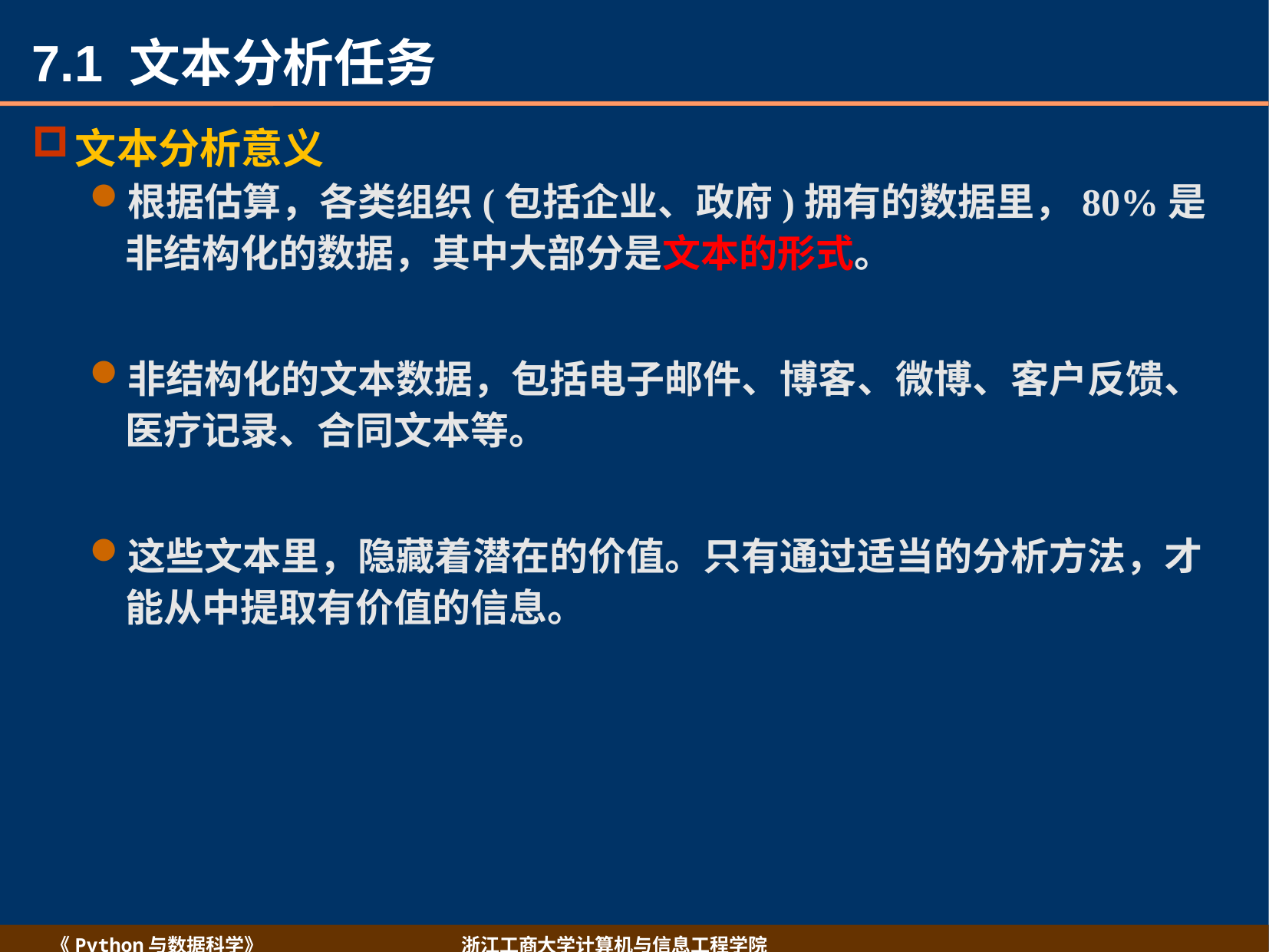

# 7.1 文本分析任务
文本分析意义
根据估算，各类组织(包括企业、政府)拥有的数据里，80%是非结构化的数据，其中大部分是文本的形式。

非结构化的文本数据，包括电子邮件、博客、微博、客户反馈、医疗记录、合同文本等。

这些文本里，隐藏着潜在的价值。只有通过适当的分析方法，才能从中提取有价值的信息。